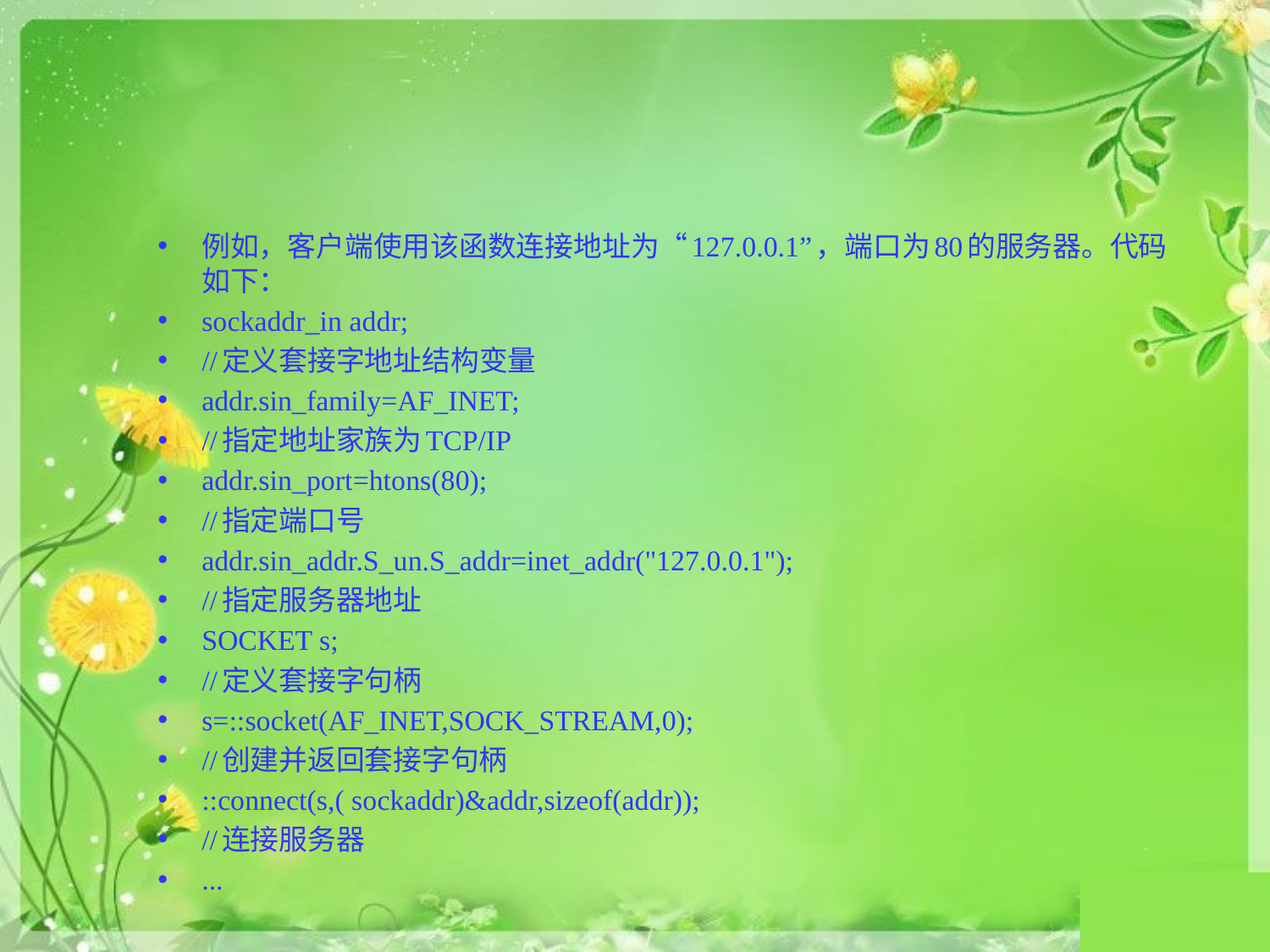

#
例如，客户端使用该函数连接地址为“127.0.0.1”，端口为80的服务器。代码如下：
sockaddr_in addr;
//定义套接字地址结构变量
addr.sin_family=AF_INET;
//指定地址家族为TCP/IP
addr.sin_port=htons(80);
//指定端口号
addr.sin_addr.S_un.S_addr=inet_addr("127.0.0.1");
//指定服务器地址
SOCKET s;
//定义套接字句柄
s=::socket(AF_INET,SOCK_STREAM,0);
//创建并返回套接字句柄
::connect(s,( sockaddr)&addr,sizeof(addr));
//连接服务器
...